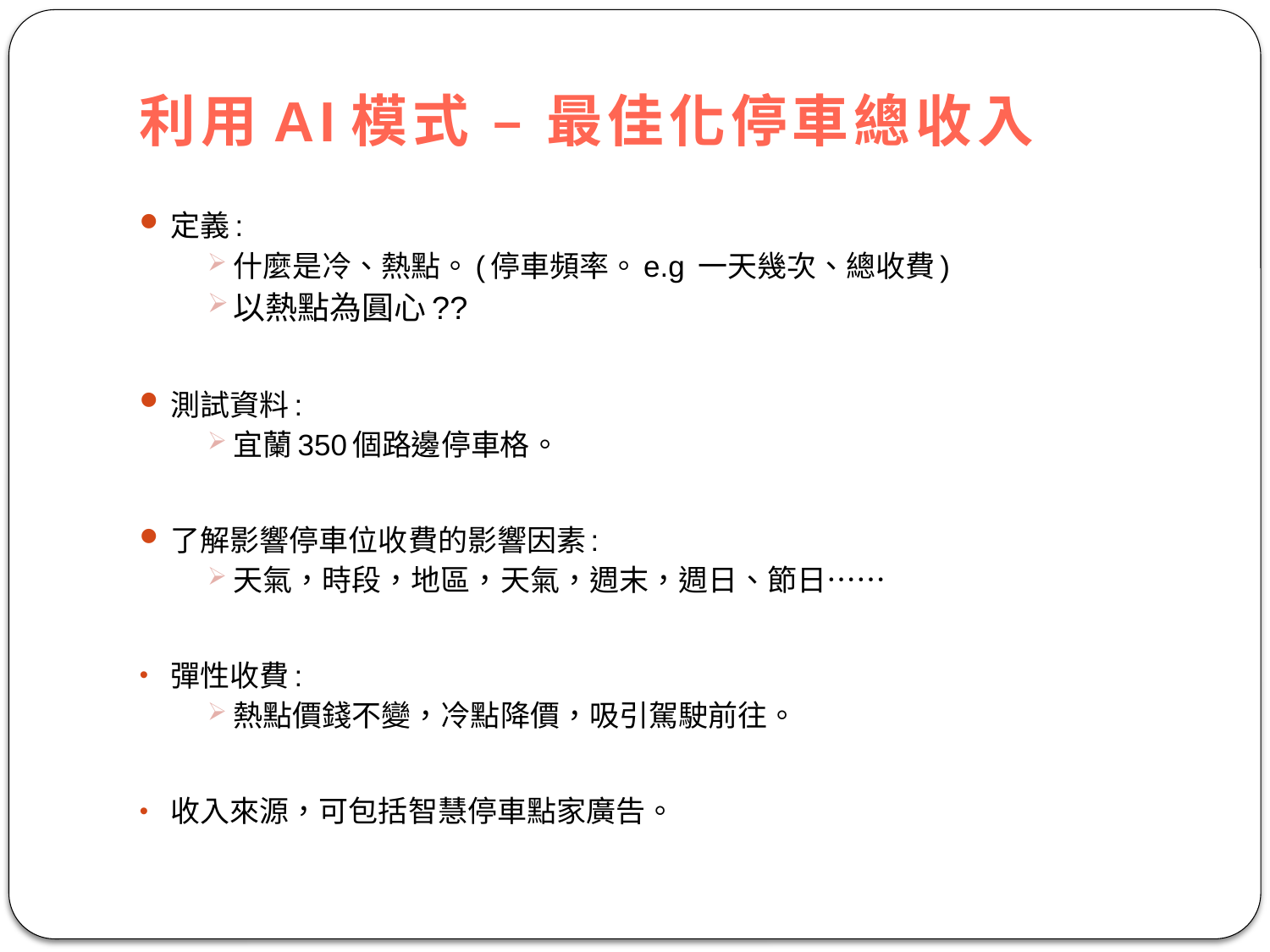

# 利用AI模式 – 最佳化停車總收入
定義:
什麼是冷、熱點。(停車頻率。e.g 一天幾次、總收費)
以熱點為圓心??

測試資料:
宜蘭350個路邊停車格。

了解影響停車位收費的影響因素:
天氣，時段，地區，天氣，週末，週日、節日……

彈性收費:
熱點價錢不變，冷點降價，吸引駕駛前往。

收入來源，可包括智慧停車點家廣告。